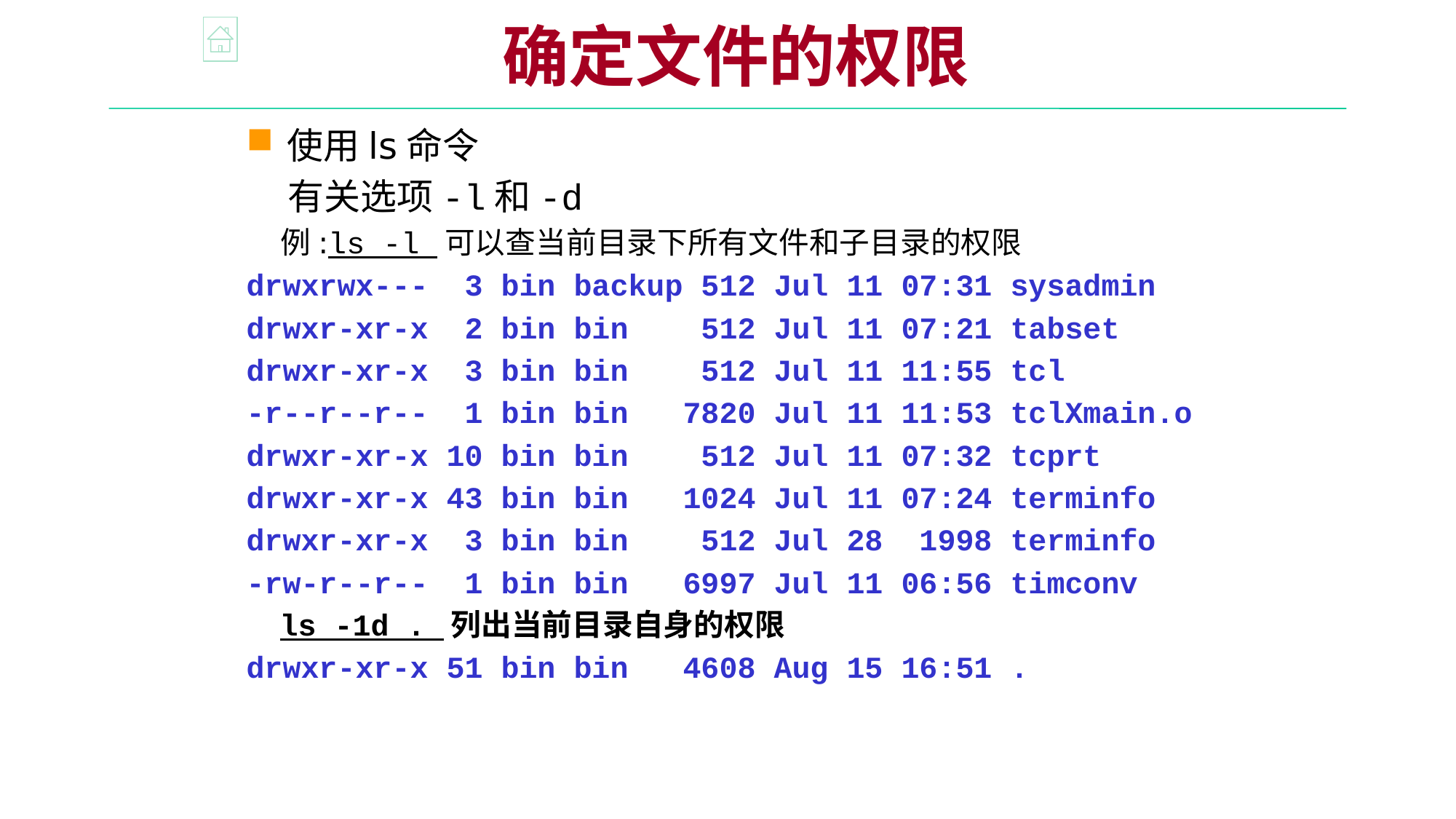

确定文件的权限

使用ls命令
    有关选项-l和-d
    例:ls -l 可以查当前目录下所有文件和子目录的权限
drwxrwx---  3 bin backup 512 Jul 11 07:31 sysadmin
drwxr-xr-x  2 bin bin    512 Jul 11 07:21 tabset
drwxr-xr-x  3 bin bin    512 Jul 11 11:55 tcl
-r--r--r--  1 bin bin   7820 Jul 11 11:53 tclXmain.o
drwxr-xr-x 10 bin bin    512 Jul 11 07:32 tcprt
drwxr-xr-x 43 bin bin   1024 Jul 11 07:24 terminfo
drwxr-xr-x  3 bin bin    512 Jul 28  1998 terminfo
-rw-r--r--  1 bin bin   6997 Jul 11 06:56 timconv
    ls -1d . 列出当前目录自身的权限
drwxr-xr-x 51 bin bin   4608 Aug 15 16:51 .